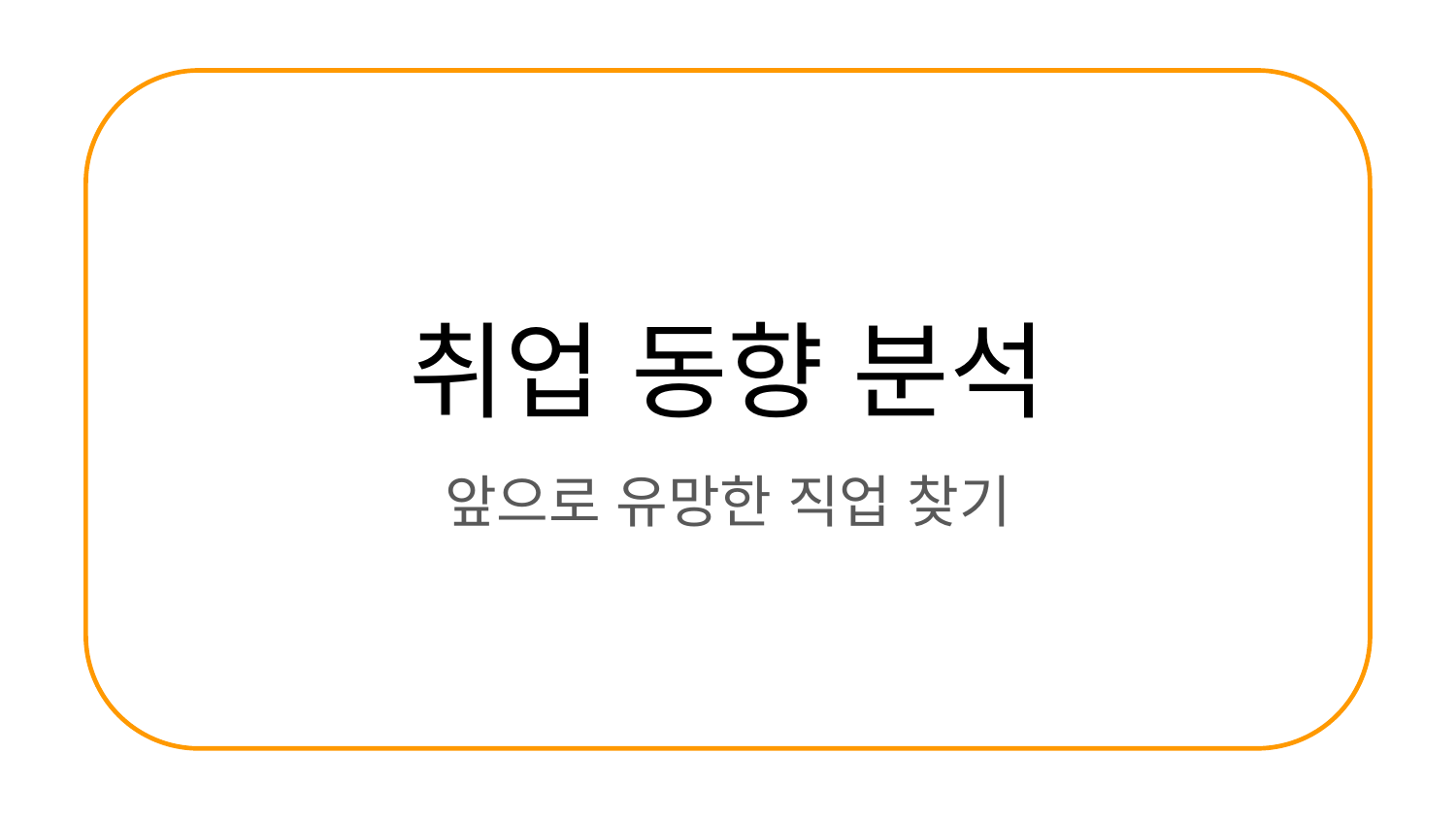

# 취업 동향 분석
앞으로 유망한 직업 찾기